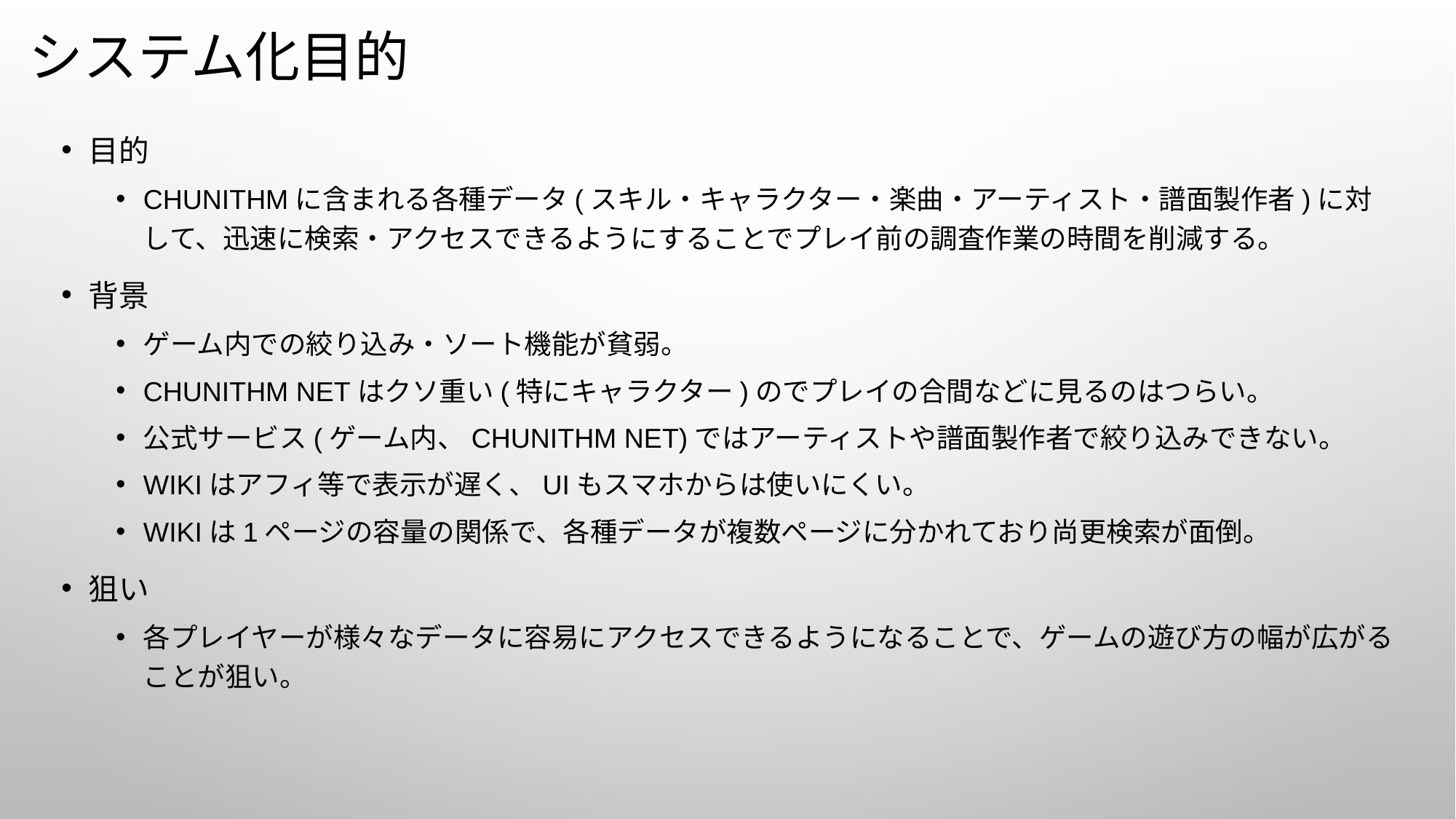

# システム化目的
目的
Chunithmに含まれる各種データ(スキル・キャラクター・楽曲・アーティスト・譜面製作者)に対して、迅速に検索・アクセスできるようにすることでプレイ前の調査作業の時間を削減する。
背景
ゲーム内での絞り込み・ソート機能が貧弱。
CHUNITHM NETはクソ重い(特にキャラクター)のでプレイの合間などに見るのはつらい。
公式サービス(ゲーム内、CHUNITHM NET)ではアーティストや譜面製作者で絞り込みできない。
WIKIはアフィ等で表示が遅く、UIもスマホからは使いにくい。
WIKIは1ページの容量の関係で、各種データが複数ページに分かれており尚更検索が面倒。
狙い
各プレイヤーが様々なデータに容易にアクセスできるようになることで、ゲームの遊び方の幅が広がることが狙い。